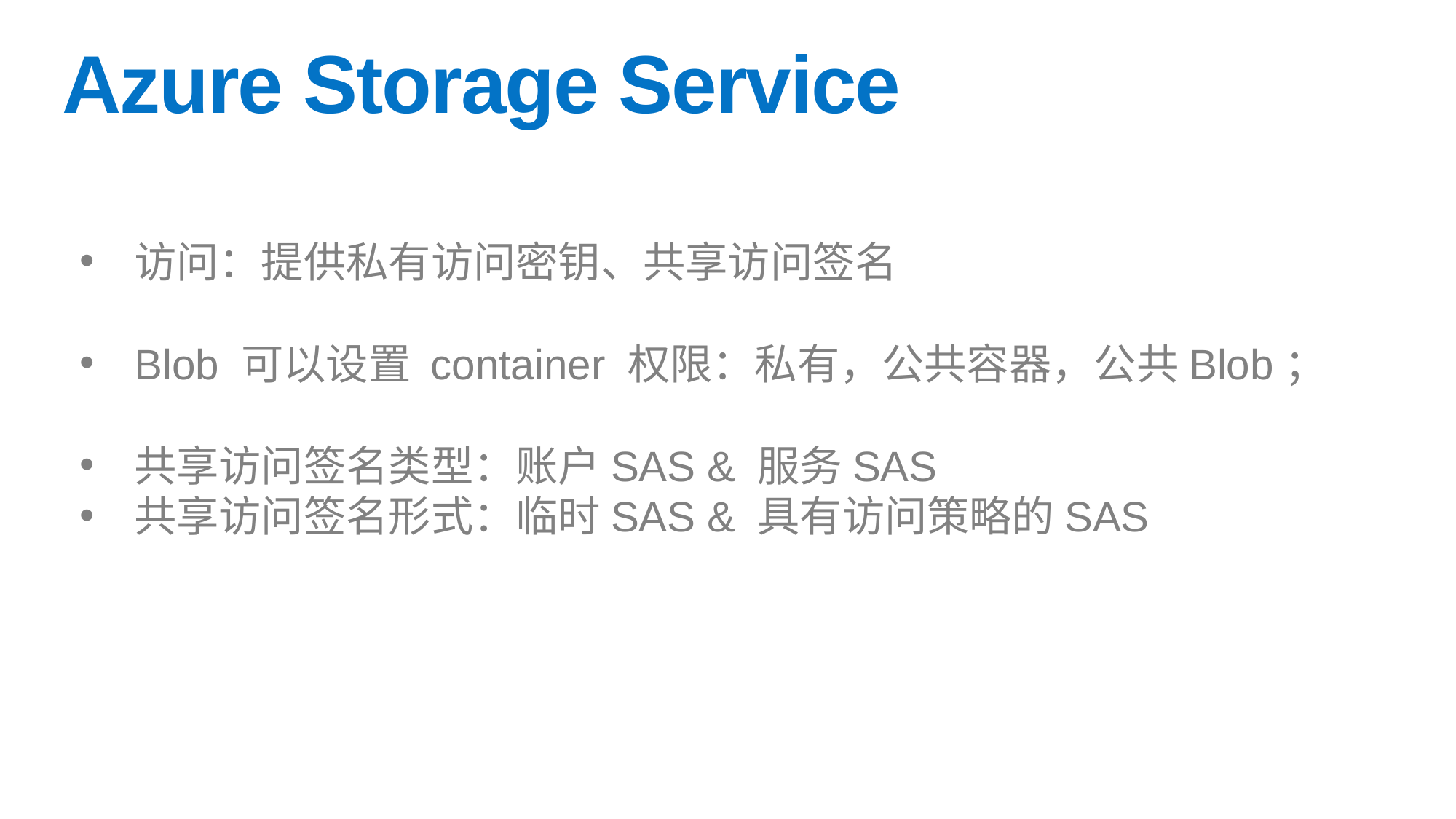

# Azure Storage Service
访问：提供私有访问密钥、共享访问签名

Blob 可以设置 container 权限：私有，公共容器，公共Blob；

共享访问签名类型：账户SAS & 服务SAS
共享访问签名形式：临时SAS & 具有访问策略的SAS